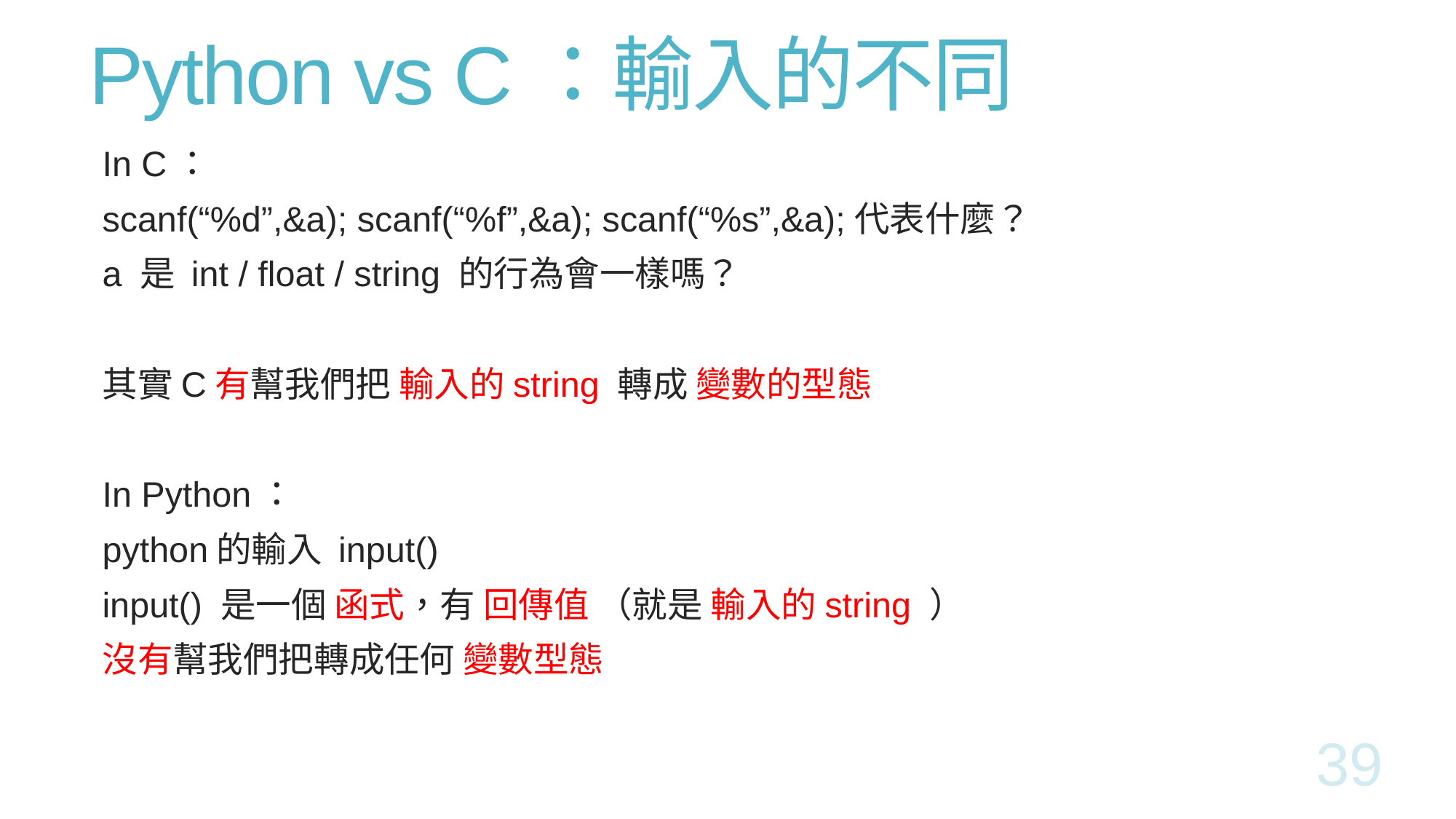

# Python vs C：輸入的不同
In C：
scanf(“%d”,&a); scanf(“%f”,&a); scanf(“%s”,&a);代表什麼？
a 是 int / float / string 的行為會一樣嗎？

其實C有幫我們把 輸入的string 轉成 變數的型態

In Python：
python的輸入 input()
input() 是一個 函式，有 回傳值 （就是 輸入的string ）
沒有幫我們把轉成任何 變數型態
39